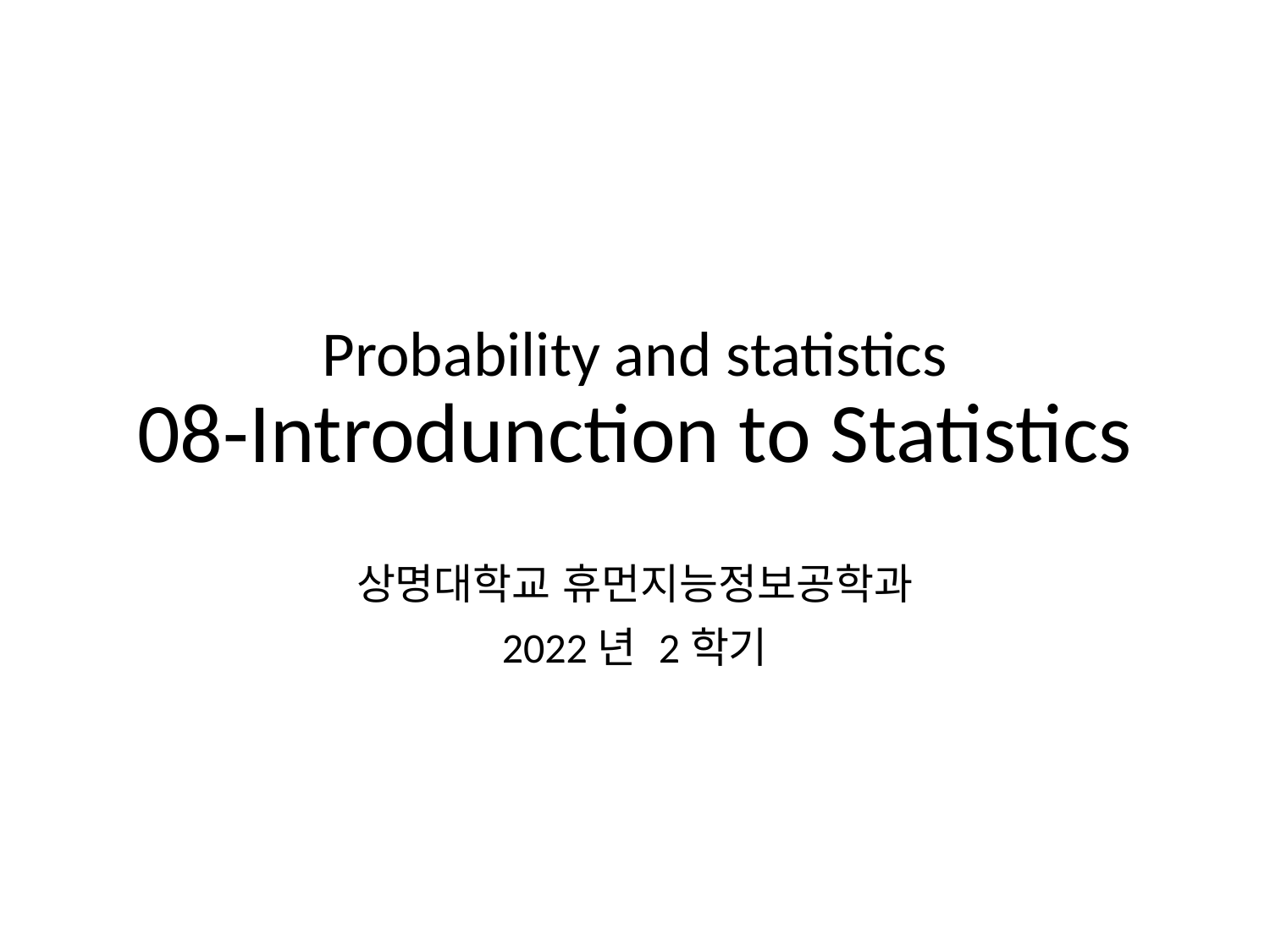

# Probability and statistics 08-Introdunction to Statistics
상명대학교 휴먼지능정보공학과
2022년 2학기